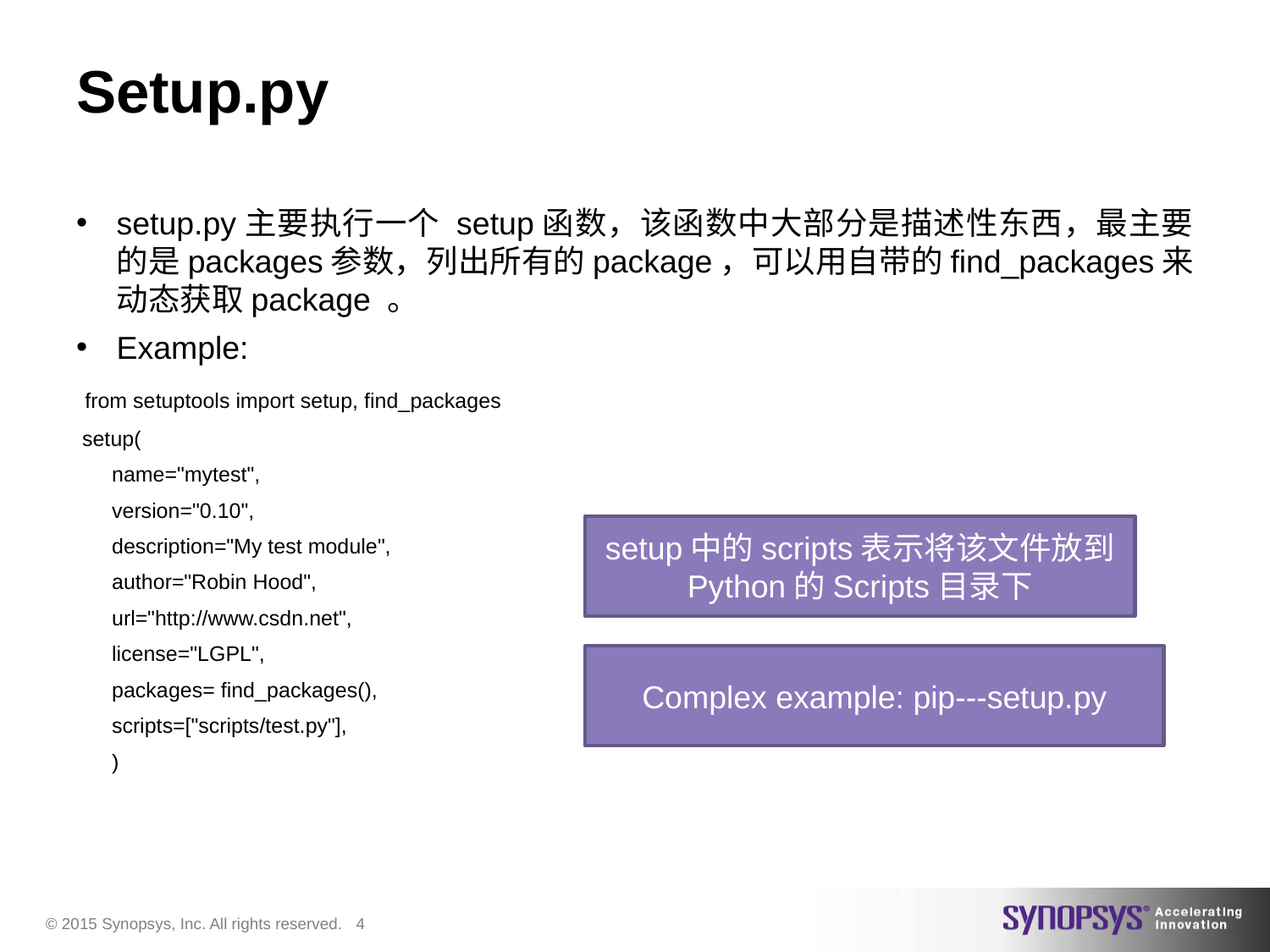

# Setup.py
setup.py主要执行一个 setup函数，该函数中大部分是描述性东西，最主要的是packages参数，列出所有的package，可以用自带的find_packages来动态获取package 。
Example:
 from setuptools import setup, find_packages
 setup(
      name="mytest",
      version="0.10",
      description="My test module",
      author="Robin Hood",
      url="http://www.csdn.net",
      license="LGPL",
      packages= find_packages(),
      scripts=["scripts/test.py"],
      )

setup中的scripts表示将该文件放到 Python的Scripts目录下
Complex example: pip---setup.py